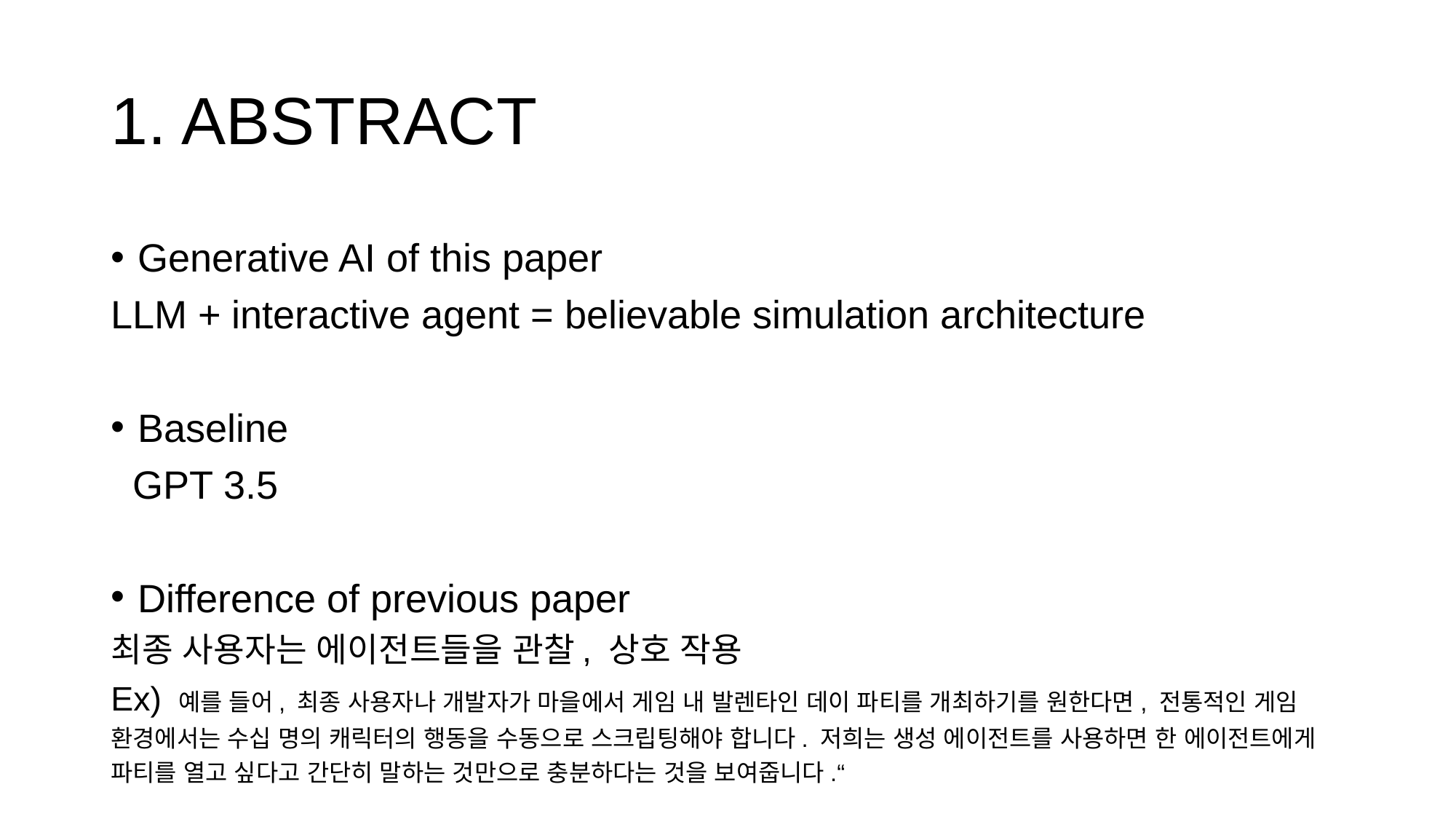

# 1. ABSTRACT
Generative AI of this paper
LLM + interactive agent = believable simulation architecture

Baseline
  GPT 3.5

Difference of previous paper
최종 사용자는 에이전트들을 관찰, 상호 작용
Ex) 예를 들어, 최종 사용자나 개발자가 마을에서 게임 내 발렌타인 데이 파티를 개최하기를 원한다면, 전통적인 게임 환경에서는 수십 명의 캐릭터의 행동을 수동으로 스크립팅해야 합니다. 저희는 생성 에이전트를 사용하면 한 에이전트에게 파티를 열고 싶다고 간단히 말하는 것만으로 충분하다는 것을 보여줍니다.“